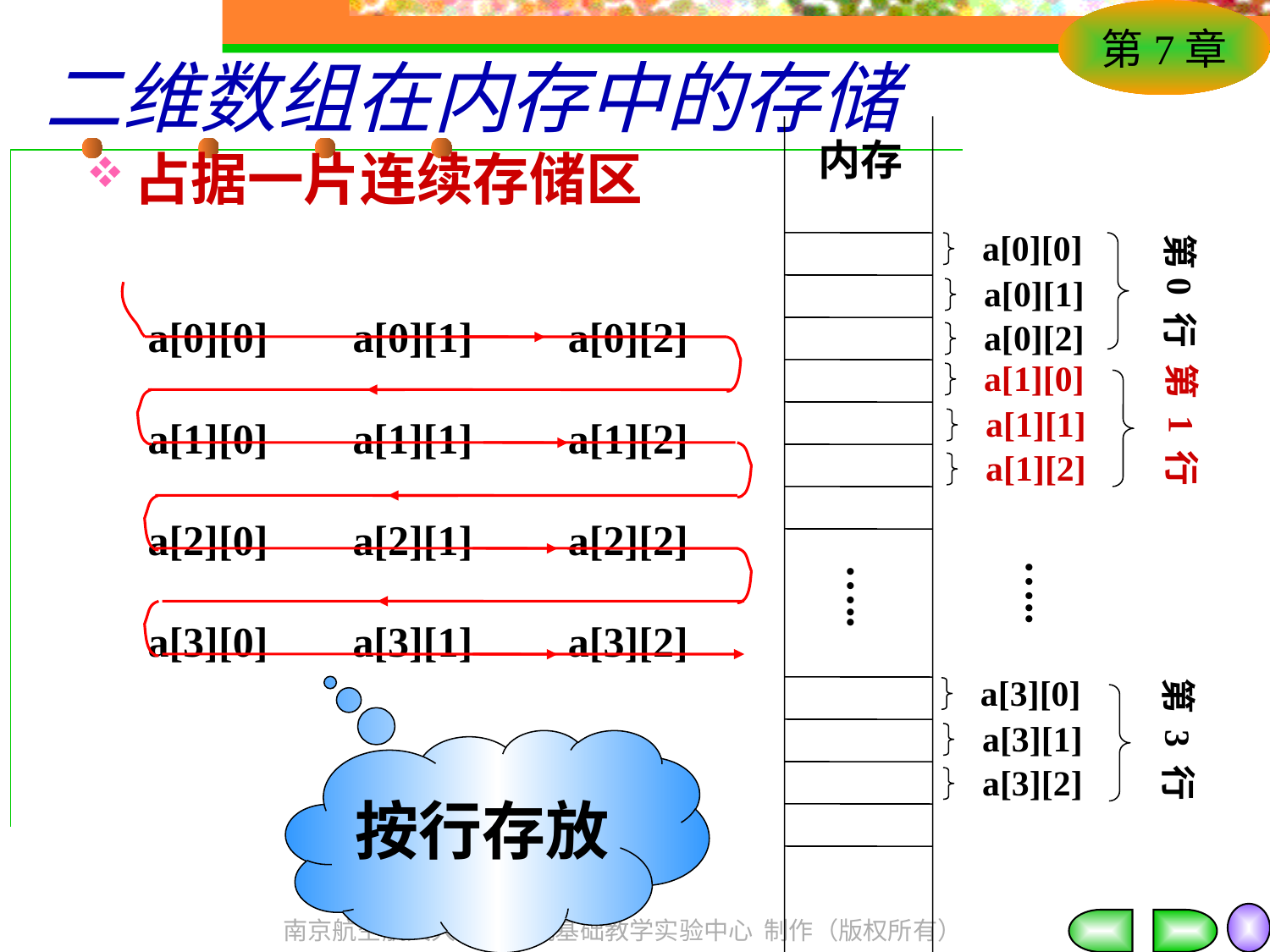

# 二维数组在内存中的存储

内存
a[0][0]

a[0][1]

a[0][2]

第0 行

a[1][0]

a[1][1]

a[1][2]

第 1 行

…..
…..
a[3][0]

a[3][1]

a[3][2]

第 3 行

占据一片连续存储区

a[0][0]        a[0][1]         a[0][2]

a[1][0]        a[1][1]         a[1][2]

a[2][0]        a[2][1]         a[2][2]

a[3][0]        a[3][1]         a[3][2]

按行存放